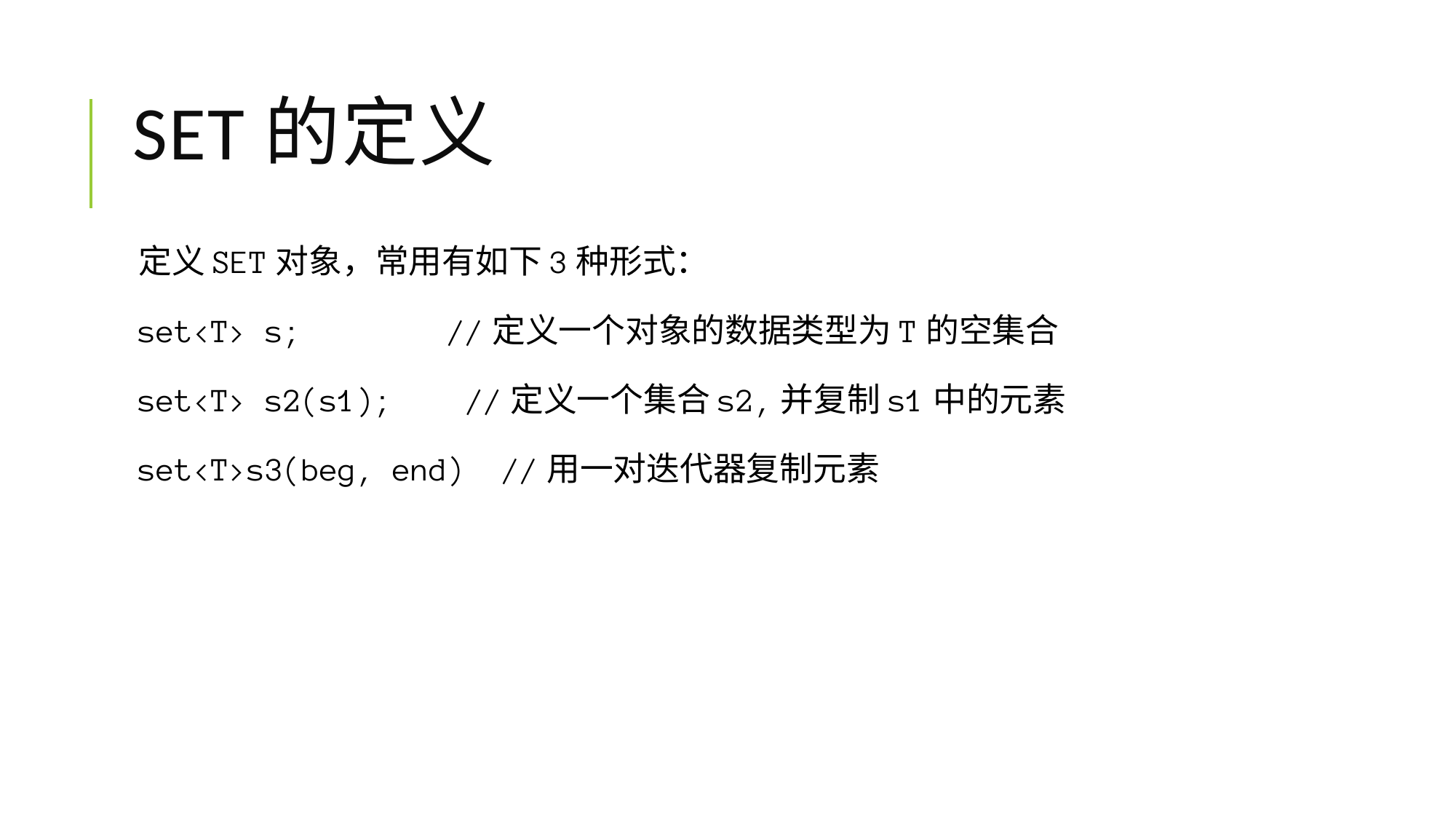

# Set的定义
定义SET对象，常用有如下3种形式：
set<T> s;        //定义一个对象的数据类型为T的空集合
set<T> s2(s1);	//定义一个集合s2,并复制s1中的元素
set<T>s3(beg, end)  //用一对迭代器复制元素